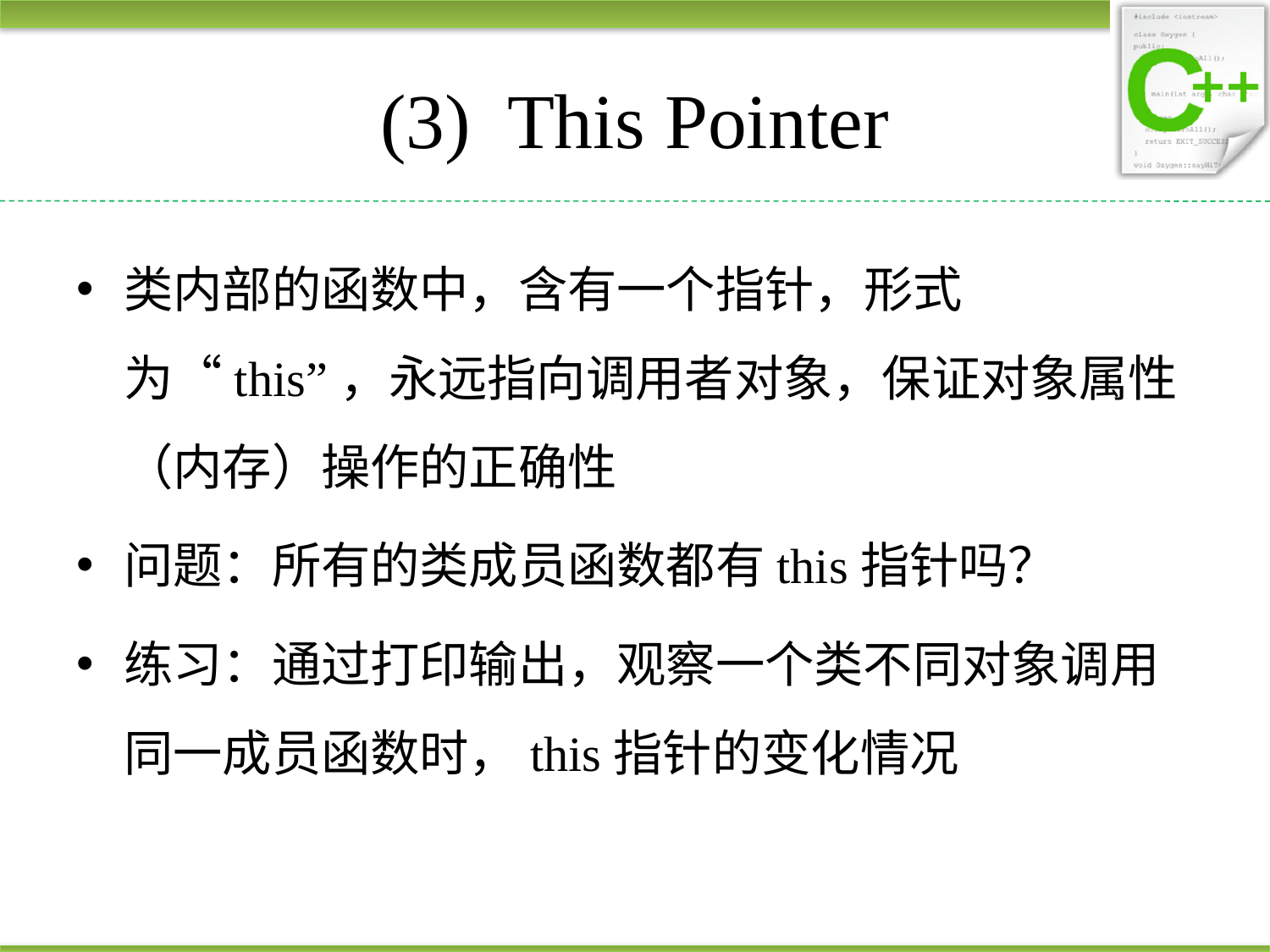

# (3)	This Pointer
类内部的函数中，含有一个指针，形式为“this”，永远指向调用者对象，保证对象属性（内存）操作的正确性
问题：所有的类成员函数都有this指针吗？
练习：通过打印输出，观察一个类不同对象调用同一成员函数时，this指针的变化情况